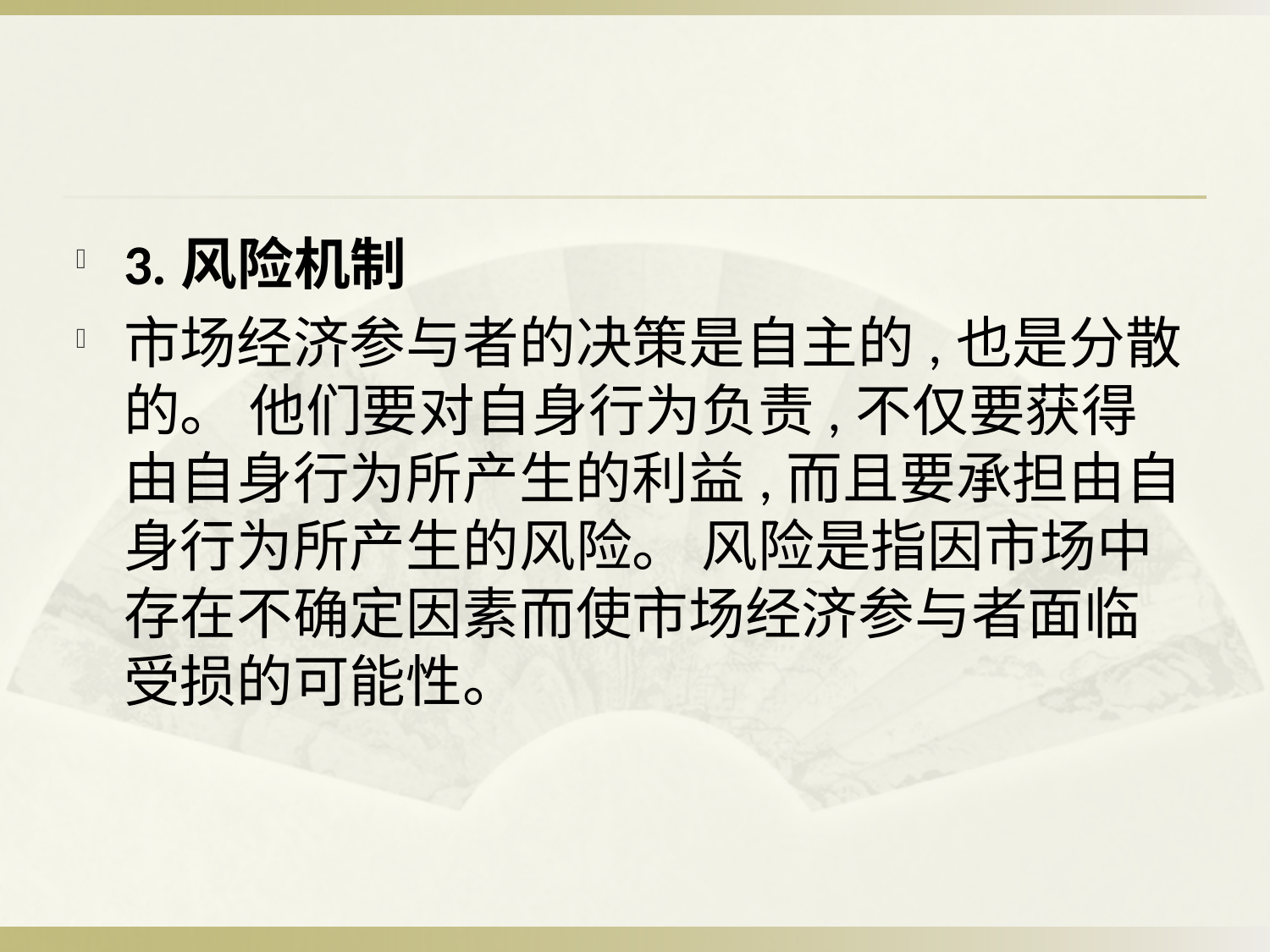

#
3.风险机制
市场经济参与者的决策是自主的,也是分散的。 他们要对自身行为负责,不仅要获得由自身行为所产生的利益,而且要承担由自身行为所产生的风险。 风险是指因市场中存在不确定因素而使市场经济参与者面临受损的可能性。